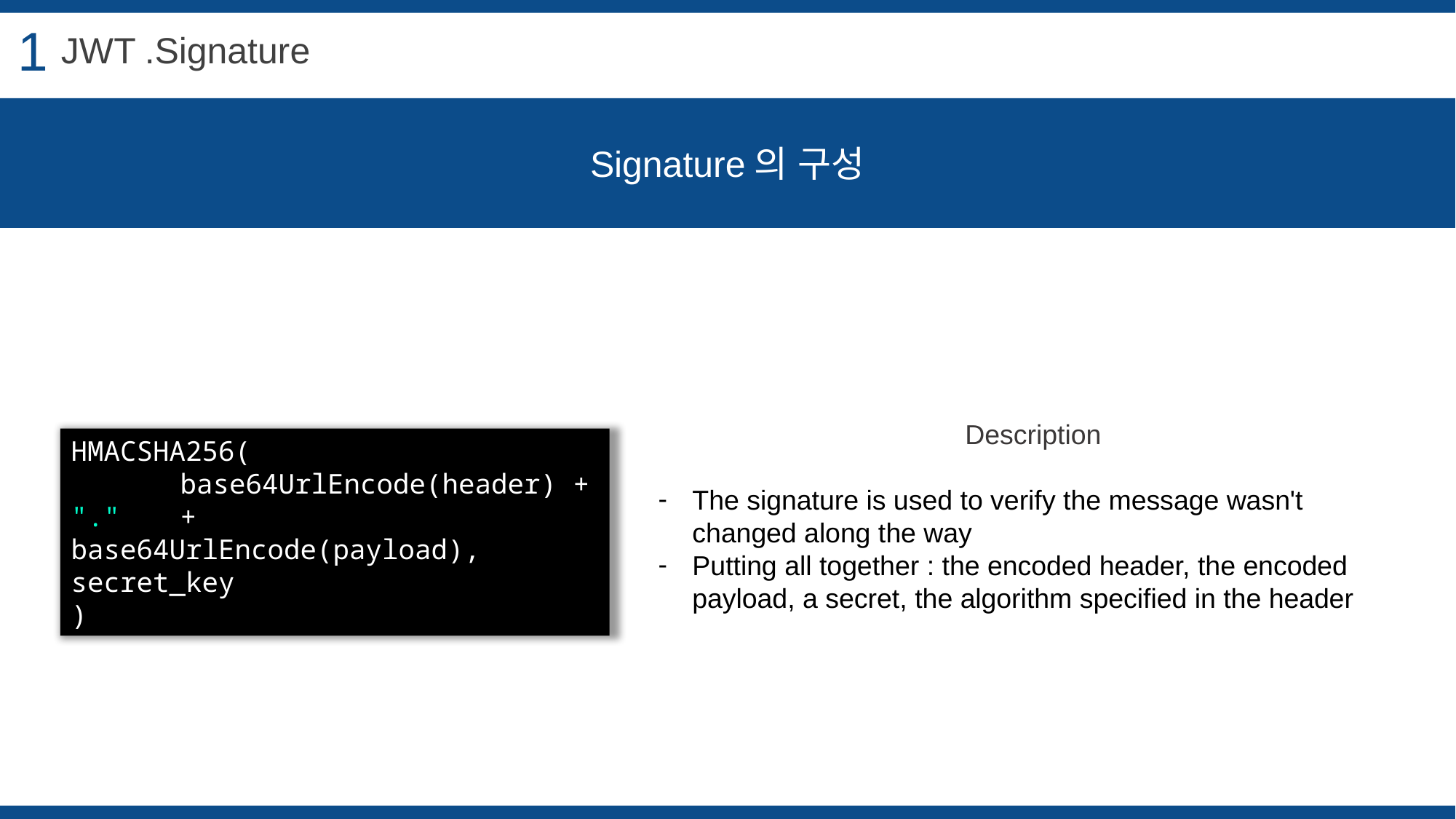

1
JWT
.Signature

Signature의 구성
Description

The signature is used to verify the message wasn't changed along the way
Putting all together : the encoded header, the encoded payload, a secret, the algorithm specified in the header
HMACSHA256(
	base64UrlEncode(header) + "." 	+ base64UrlEncode(payload), 	secret_key
)